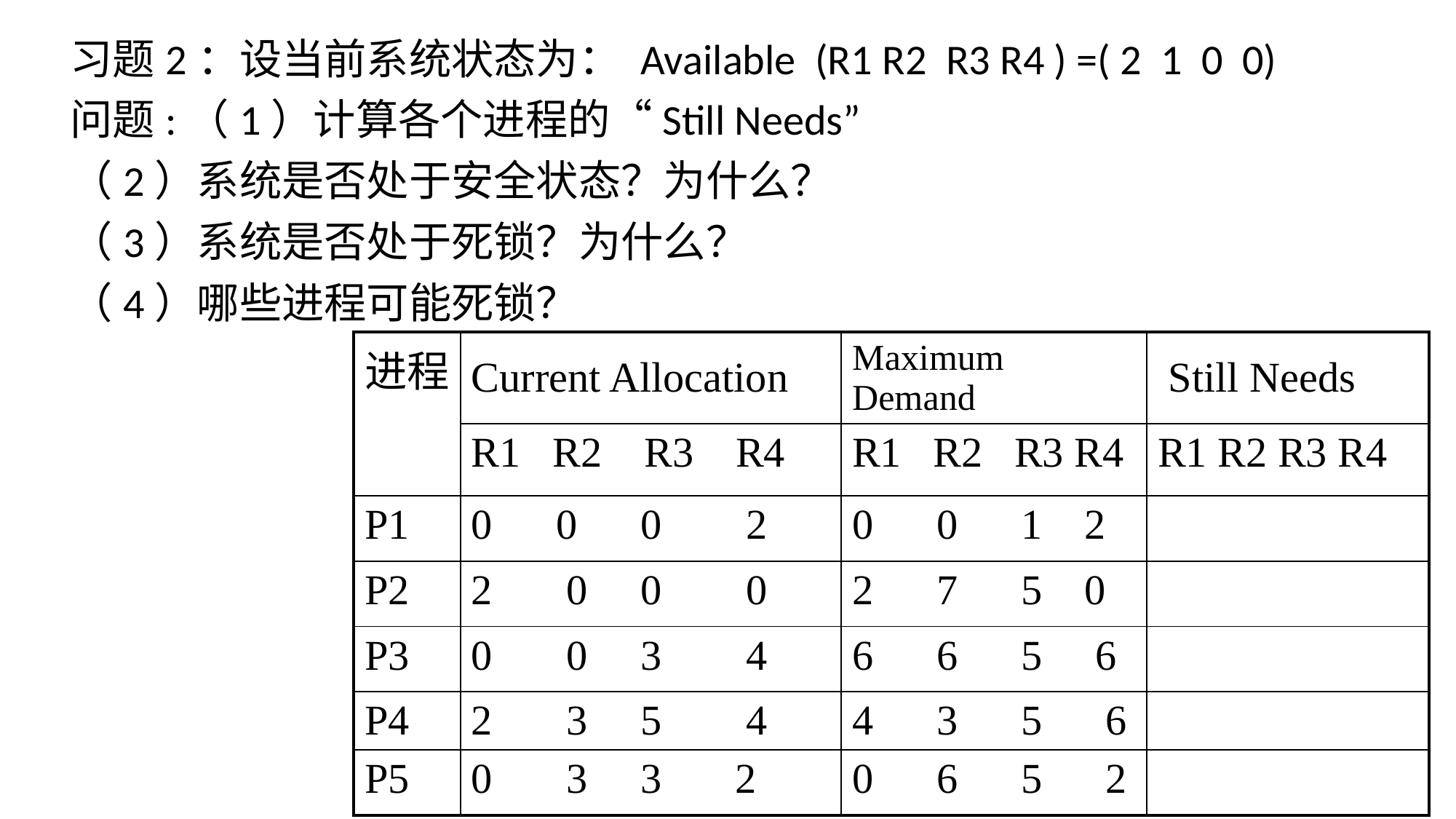

习题2：设当前系统状态为： Available  (R1 R2  R3 R4 ) =( 2  1  0  0)
问题:（1）计算各个进程的“Still Needs”
（2）系统是否处于安全状态？为什么？
（3）系统是否处于死锁？为什么？
（4）哪些进程可能死锁？
| 进程 | Current Allocation | Maximum Demand | Still Needs |
| --- | --- | --- | --- |
|  | R1 R2 R3 R4 | R1 R2 R3 R4 | R1 R2 R3 R4 |
| P1 | 0 0 0 2 | 0 0 1 2 |  |
| P2 | 2 0 0 0 | 2 7 5 0 |  |
| P3 | 0 0 3 4 | 6 6 5 6 |  |
| P4 | 2 3 5 4 | 4 3 5 6 |  |
| P5 | 0 3 3 2 | 0 6 5 2 |  |